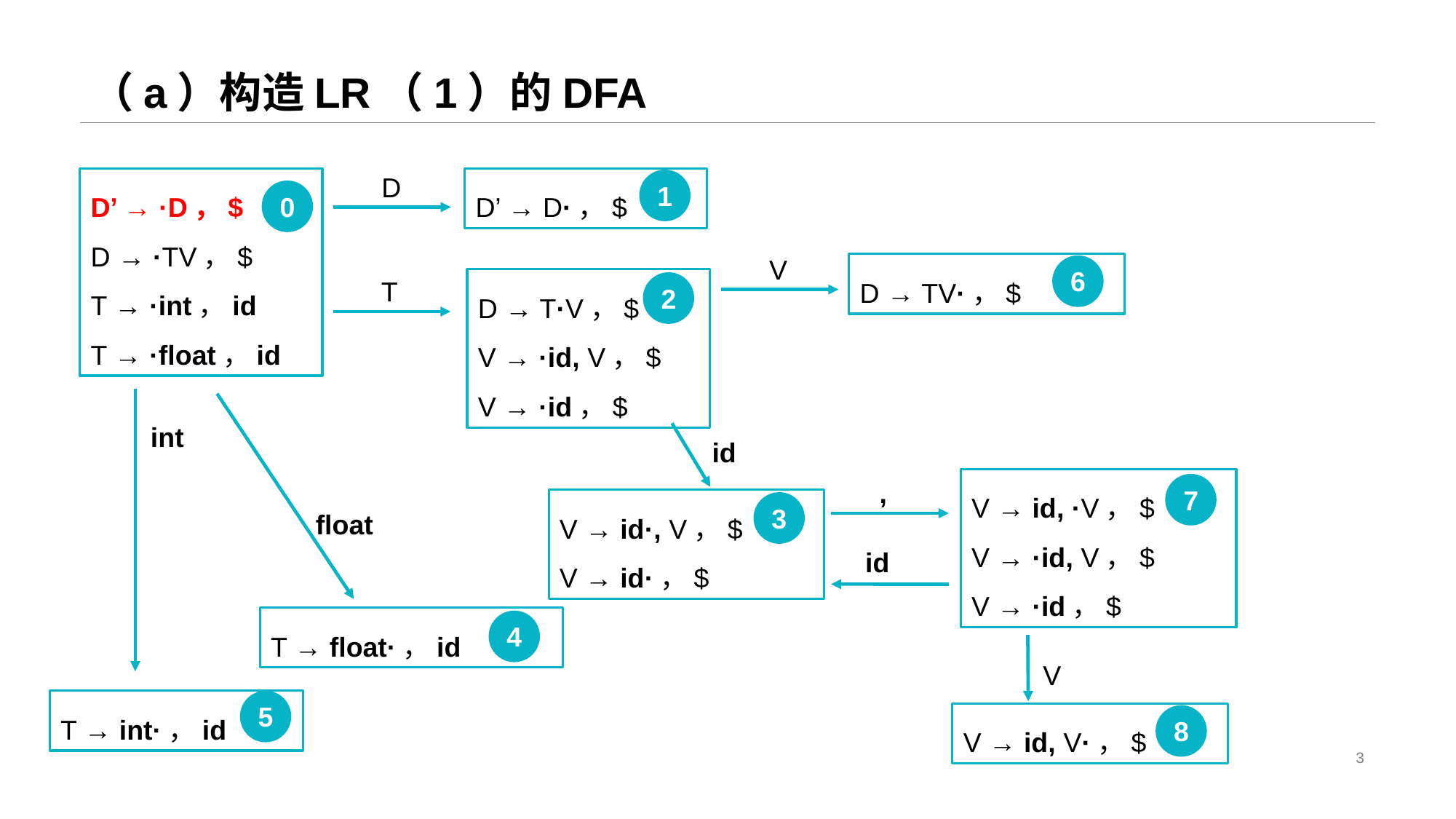

# （a）构造LR（1）的DFA
D
D’ → ·D，$
D → ·TV，$
T → ·int，id
T → ·float，id
D’ → D·，$

1

0
V
D → TV·，$

6
T
D → T·V，$
V → ·id, V，$
V → ·id，$

2
int
float
id
V → id, ·V，$
V → ·id, V，$
V → ·id，$
,

7
V → id·, V，$
V → id·，$

3
id
T → float·，id

4
V
T → int·，id

5
V → id, V·，$

8
3